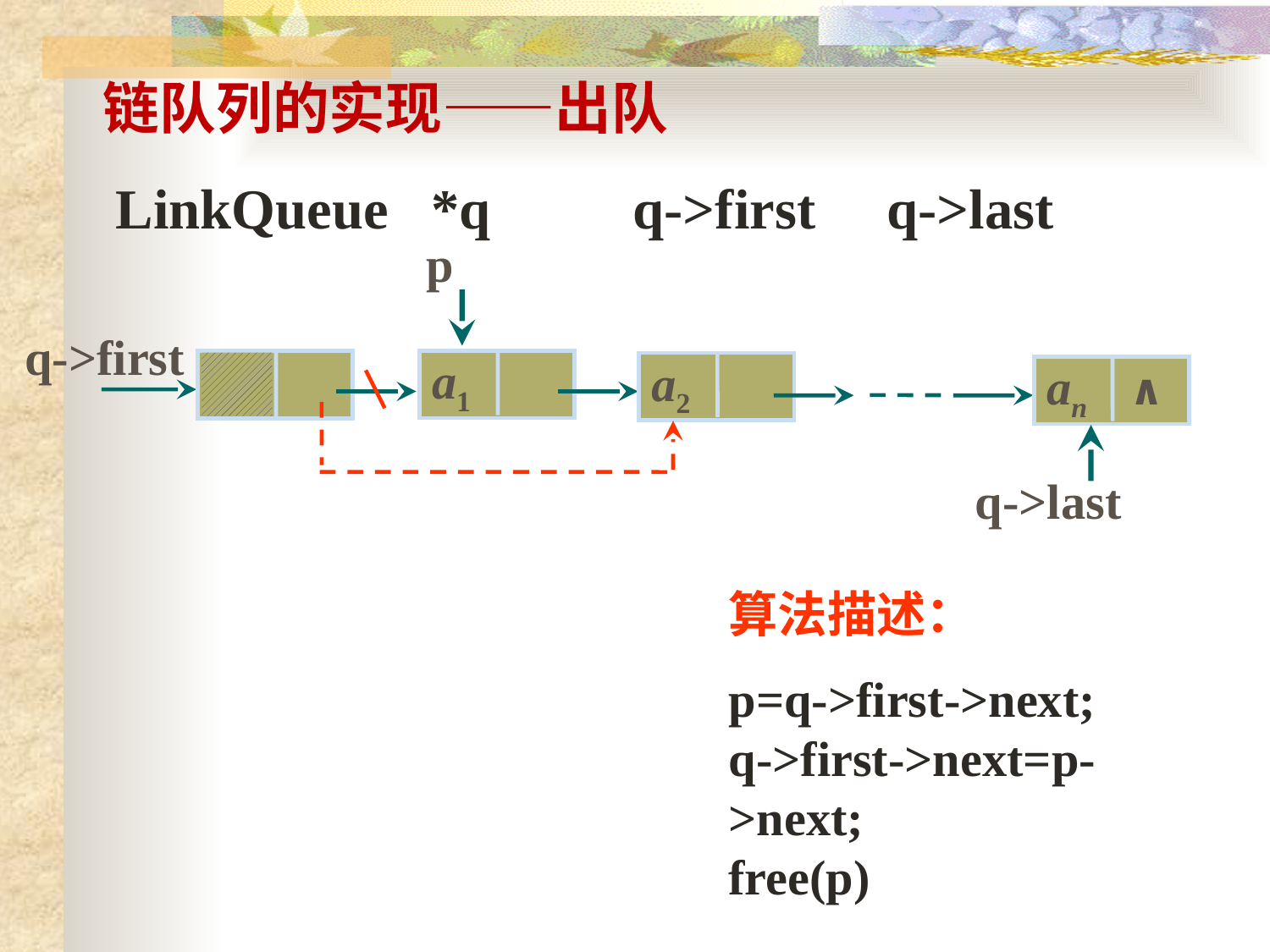

链队列的实现——出队
LinkQueue   *q
q->first	q->last
p

q->first

a1

a2

∧
an

q->last
算法描述：
p=q->first->next;
q->first->next=p->next;
free(p)